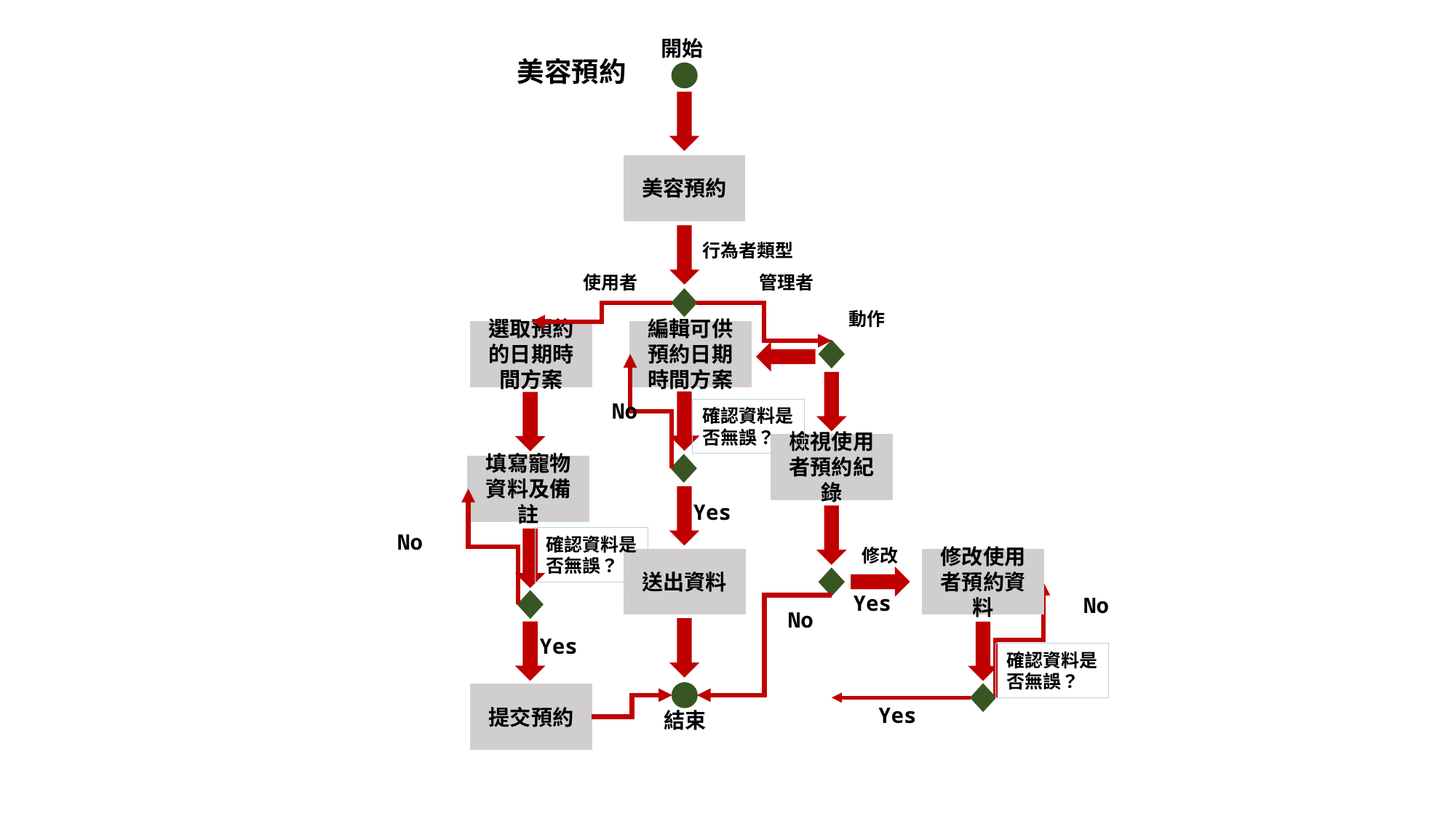

開始
美容預約

美容預約

行為者類型
使用者
管理者

動作
編輯可供預約日期時間方案
選取預約的日期時間方案

No

確認資料是
否無誤？
檢視使用者預約紀錄

填寫寵物資料及備註

Yes

No
確認資料是
否無誤？

修改
修改使用者預約資料
送出資料

Yes
No

No

Yes
確認資料是
否無誤？

Yes
結束
提交預約